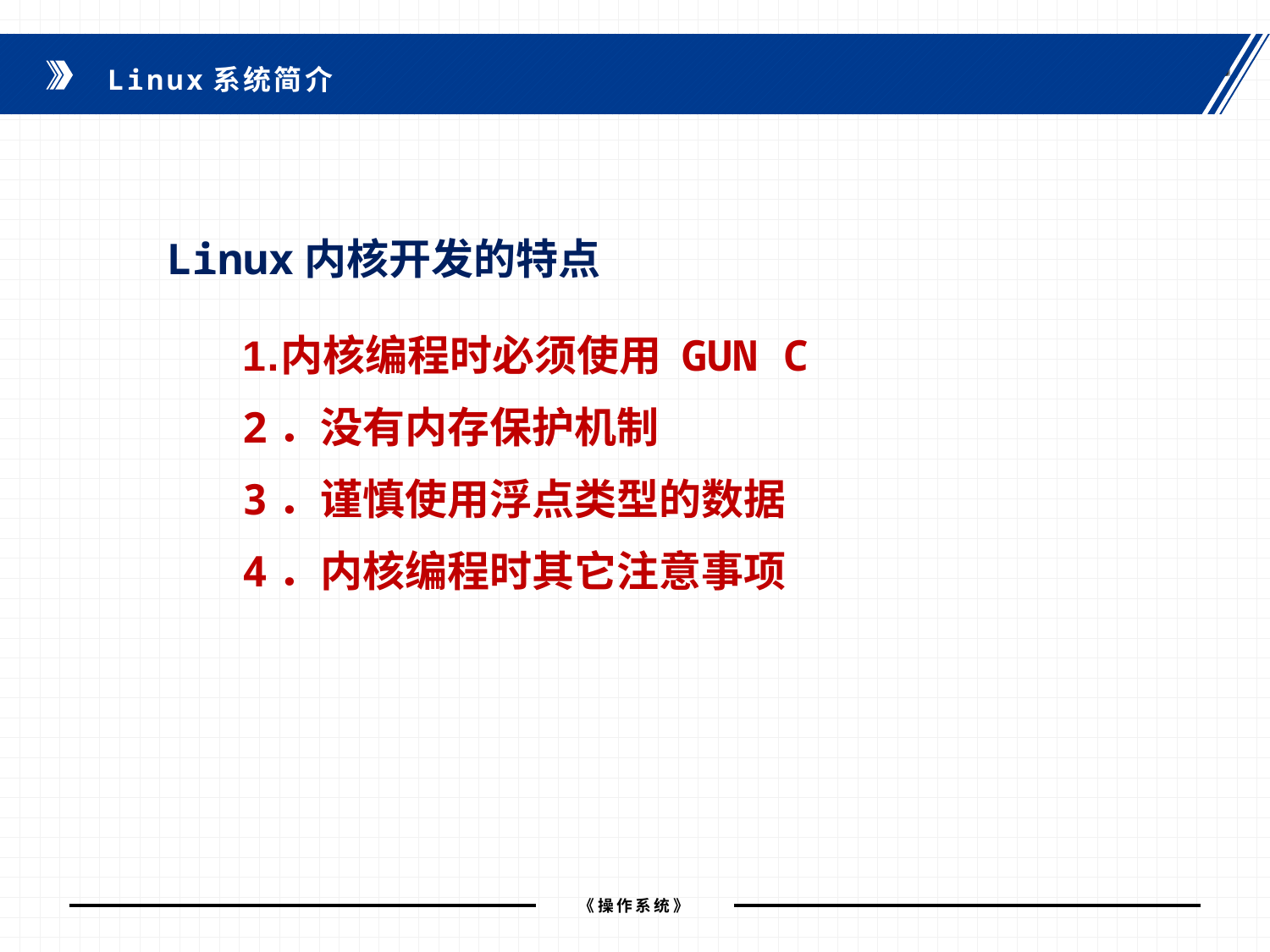

Linux系统简介
Linux内核开发的特点
内核编程时必须使用 GUN C
2．没有内存保护机制
3．谨慎使用浮点类型的数据
4．内核编程时其它注意事项